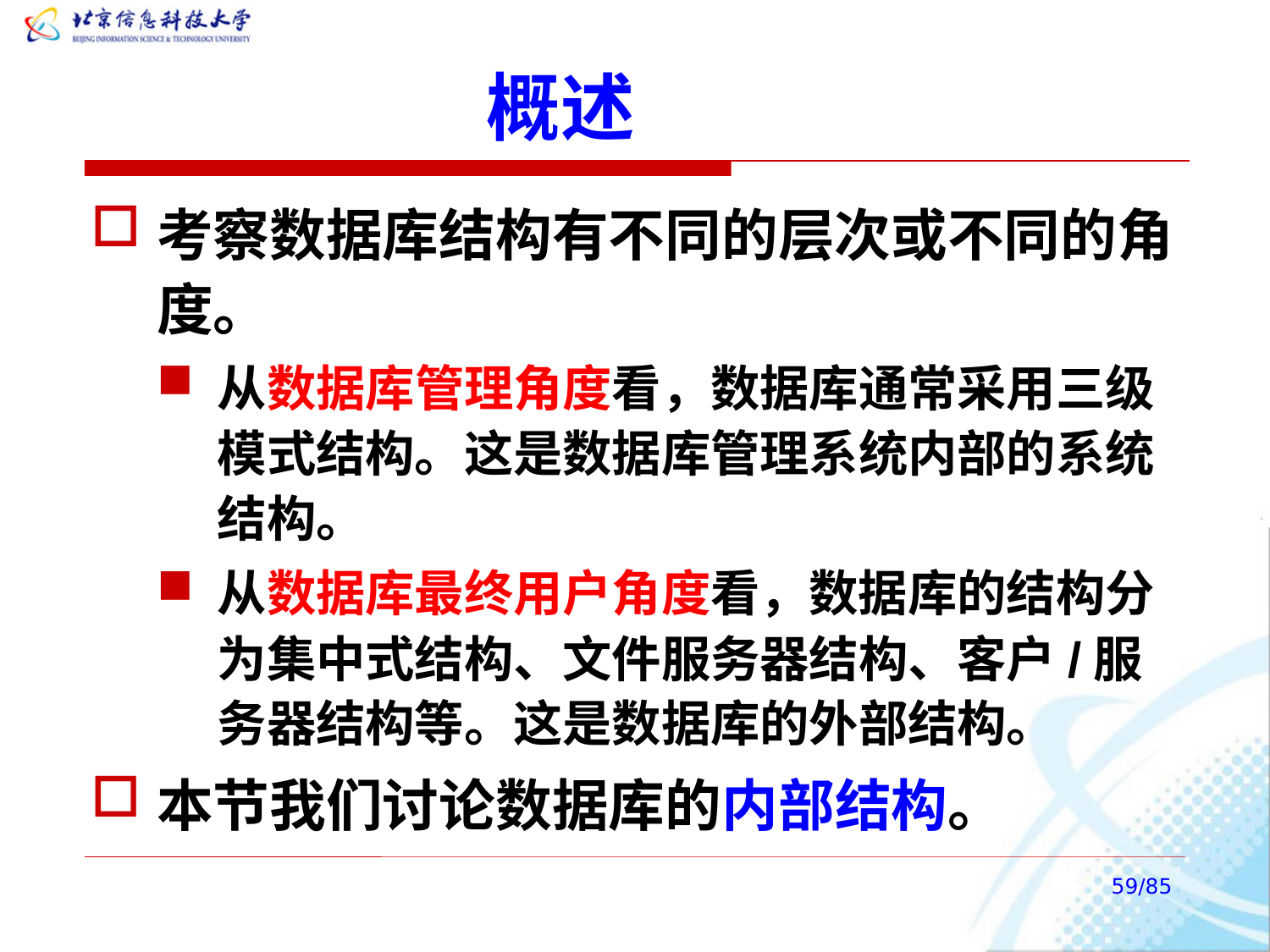

# 概述
考察数据库结构有不同的层次或不同的角度。
从数据库管理角度看，数据库通常采用三级模式结构。这是数据库管理系统内部的系统结构。
从数据库最终用户角度看，数据库的结构分为集中式结构、文件服务器结构、客户/服务器结构等。这是数据库的外部结构。
本节我们讨论数据库的内部结构。

59/85